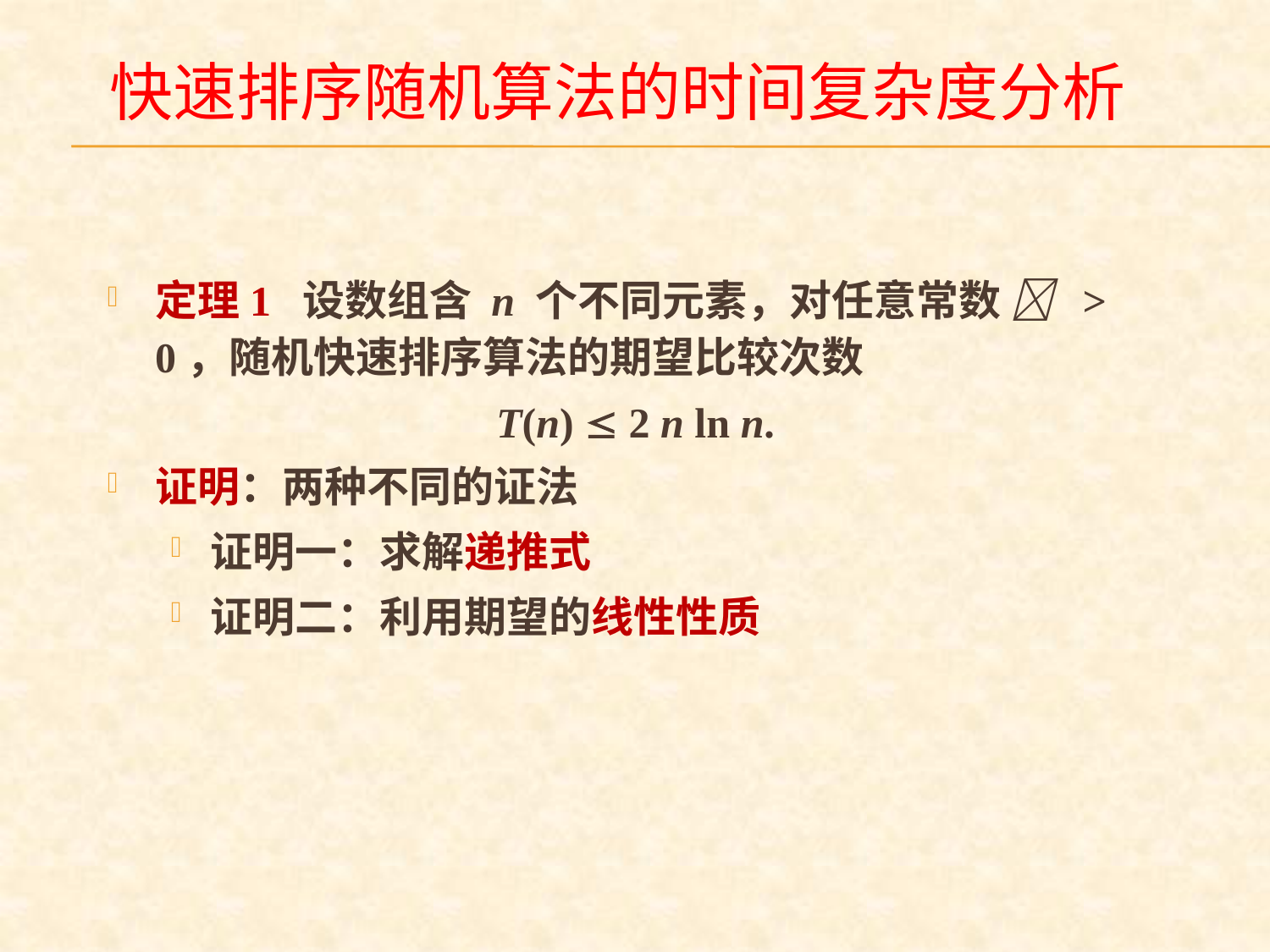

快速排序随机算法的时间复杂度分析
定理1  设数组含 n 个不同元素，对任意常数 ε  > 0，随机快速排序算法的期望比较次数
T(n) ≤ 2 n ln n.
证明：两种不同的证法
证明一：求解递推式
证明二：利用期望的线性性质